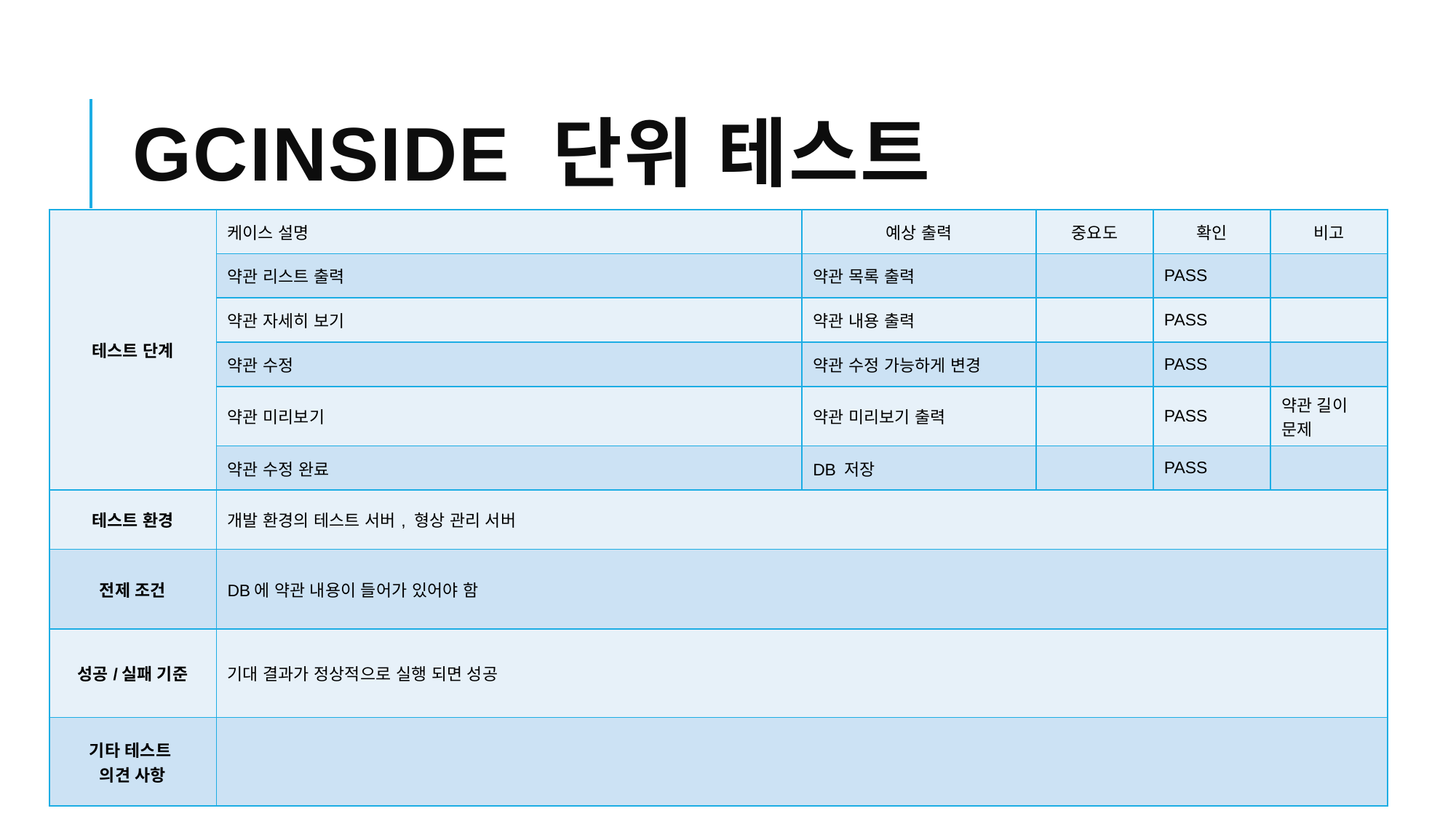

# GCInside 단위 테스트
| 테스트 단계 | 케이스 설명 | 예상 출력 | 중요도 | 확인 | 비고 |
| --- | --- | --- | --- | --- | --- |
|  | 약관 리스트 출력 | 약관 목록 출력 |  | PASS |  |
|  | 약관 자세히 보기 | 약관 내용 출력 |  | PASS |  |
|  | 약관 수정 | 약관 수정 가능하게 변경 |  | PASS |  |
|  | 약관 미리보기 | 약관 미리보기 출력 |  | PASS | 약관 길이 문제 |
|  | 약관 수정 완료 | DB 저장 |  | PASS |  |
| 테스트 환경 | 개발 환경의 테스트 서버, 형상 관리 서버 |  |  |  |  |
| 전제 조건 | DB에 약관 내용이 들어가 있어야 함 |  |  |  |  |
| 성공/실패 기준 | 기대 결과가 정상적으로 실행 되면 성공 |  |  |  |  |
| 기타 테스트 의견 사항 |  |  |  |  |  |